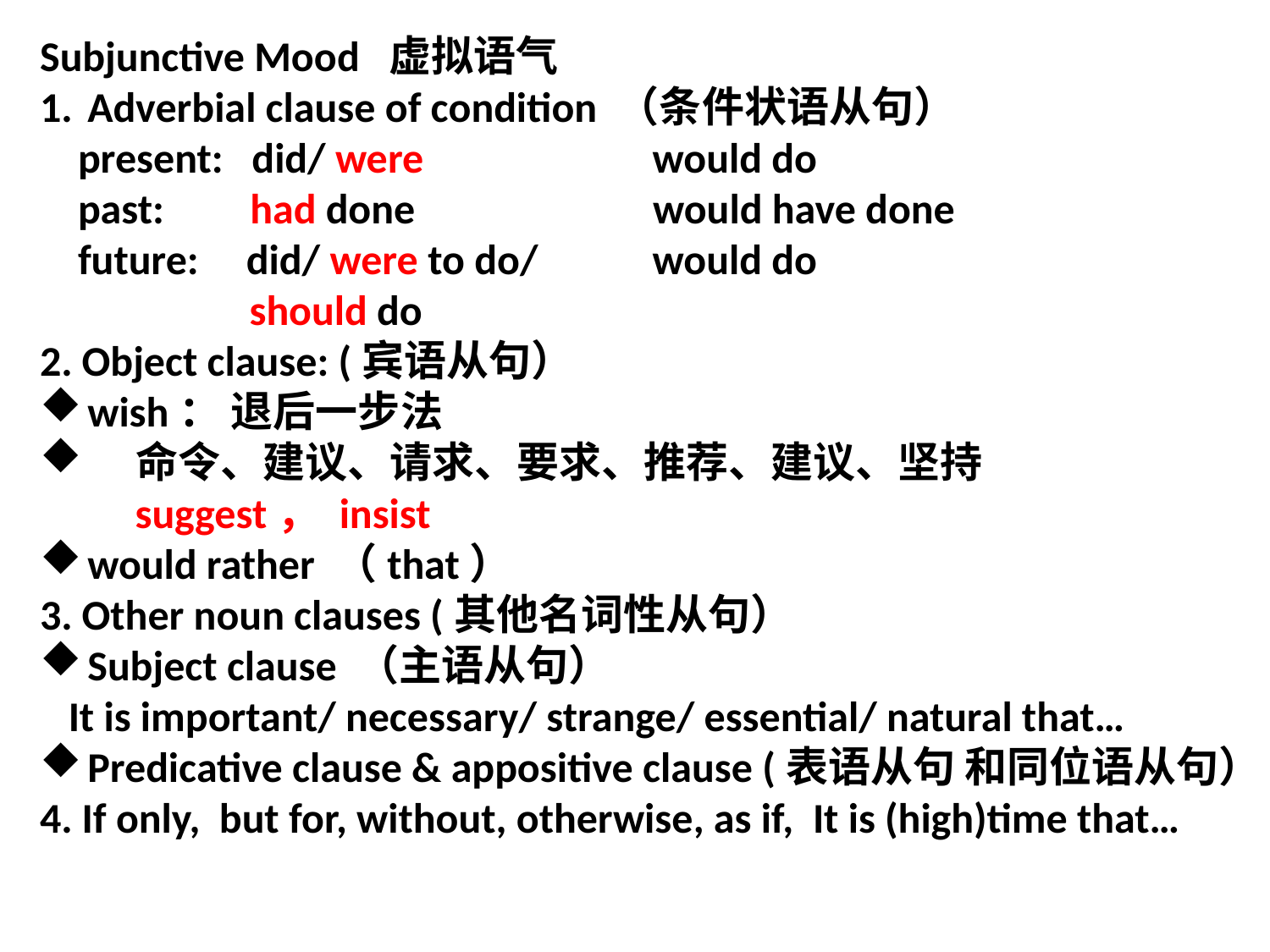

Subjunctive Mood  虚拟语气
Adverbial clause of condition （条件状语从句）
    present:   did/ were                        would do
    past:         had done                         would have done
    future:     did/ were to do/            would do
                      should do
2. Object clause: (宾语从句）
wish： 退后一步法
    命令、建议、请求、要求、推荐、建议、坚持
          suggest， insist
would rather （that）
3. Other noun clauses (其他名词性从句）
Subject clause （主语从句）
   It is important/ necessary/ strange/ essential/ natural that…
Predicative clause & appositive clause (表语从句 和同位语从句）
4. If only,  but for, without, otherwise, as if,  It is (high)time that…